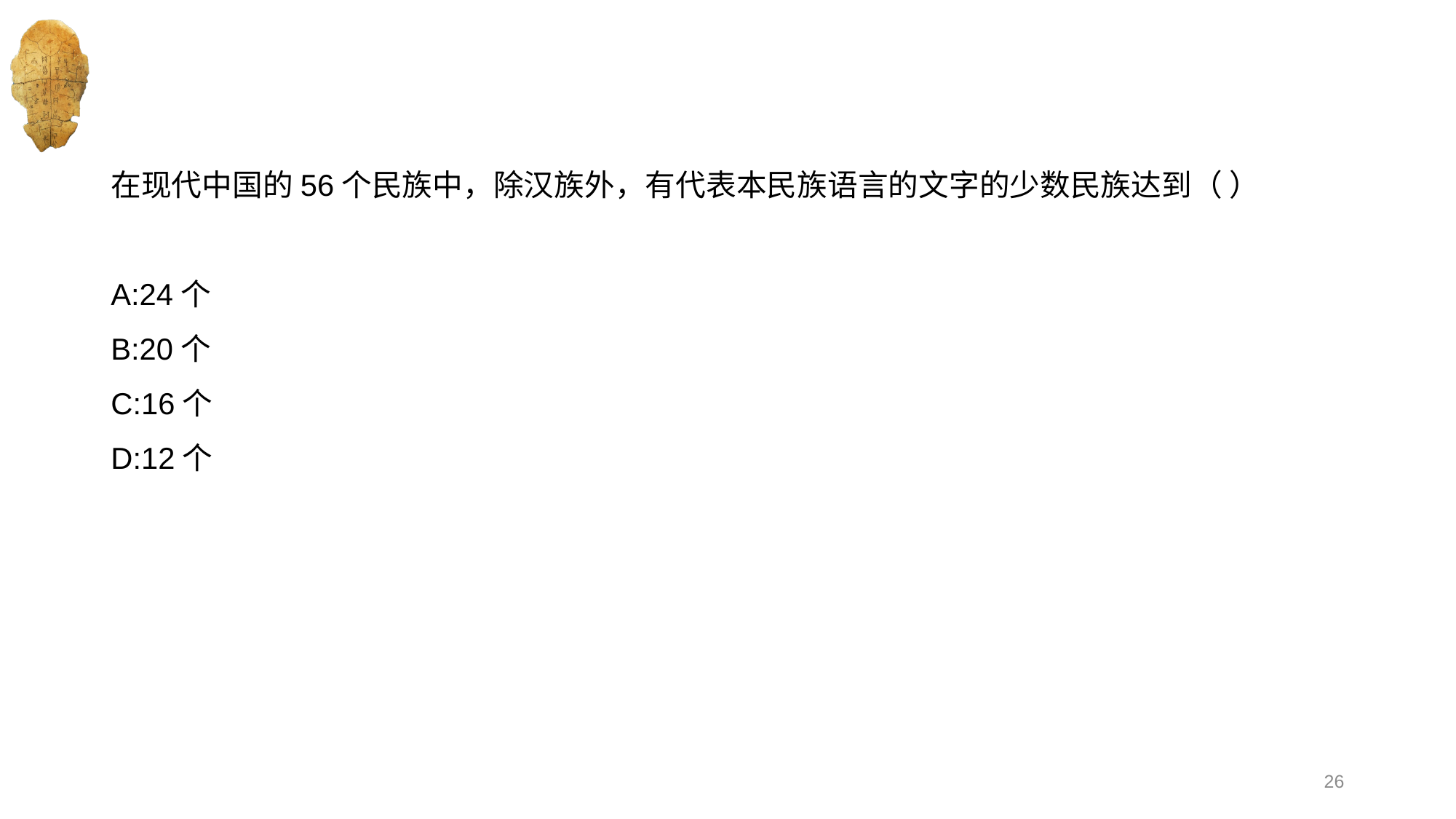

#
在现代中国的56个民族中，除汉族外，有代表本民族语言的文字的少数民族达到（ ）

A:24个
B:20个
C:16个
D:12个

26